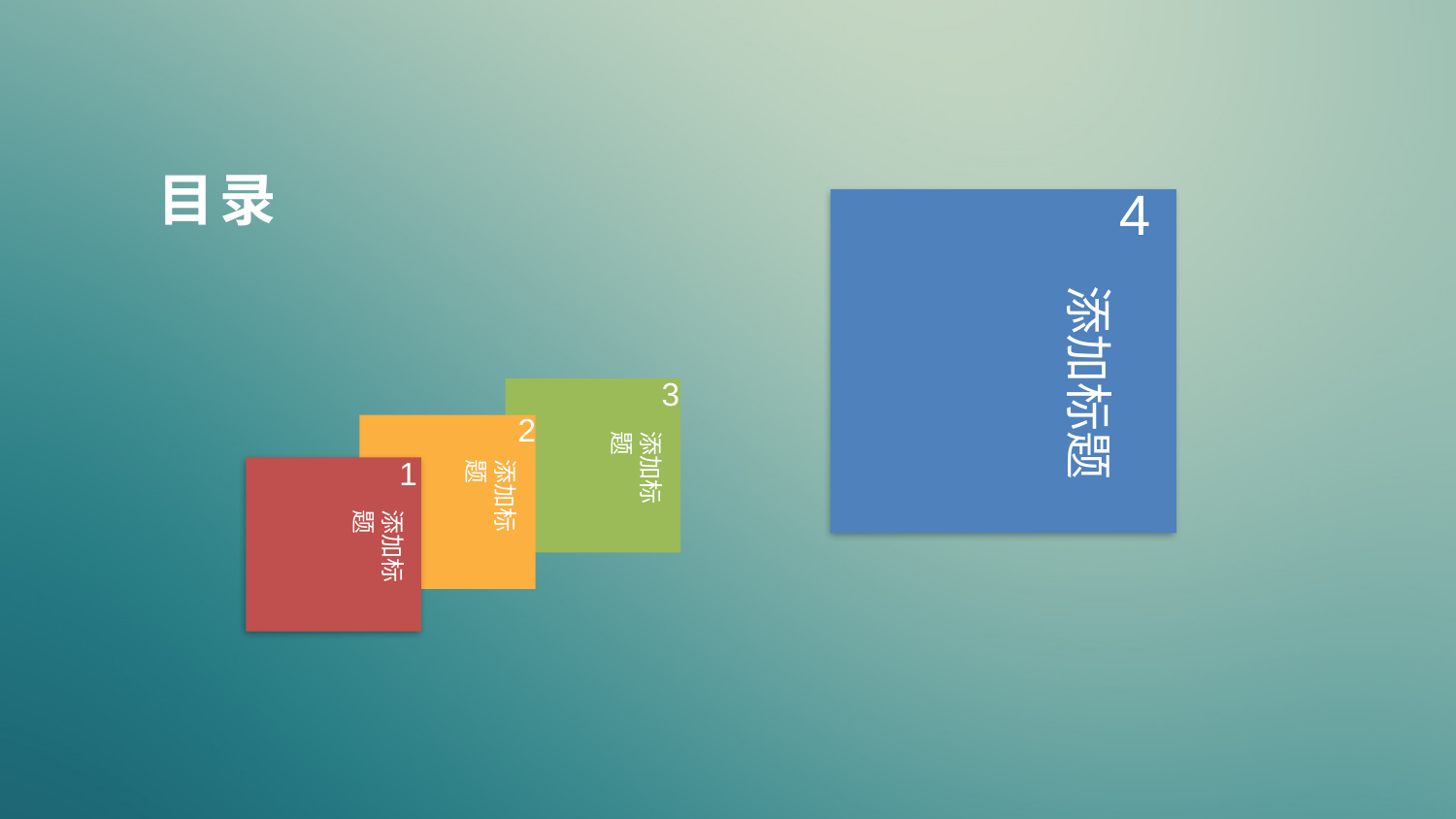

目录
4

添加标题
3
添加标题

2
添加标题

1
添加标题